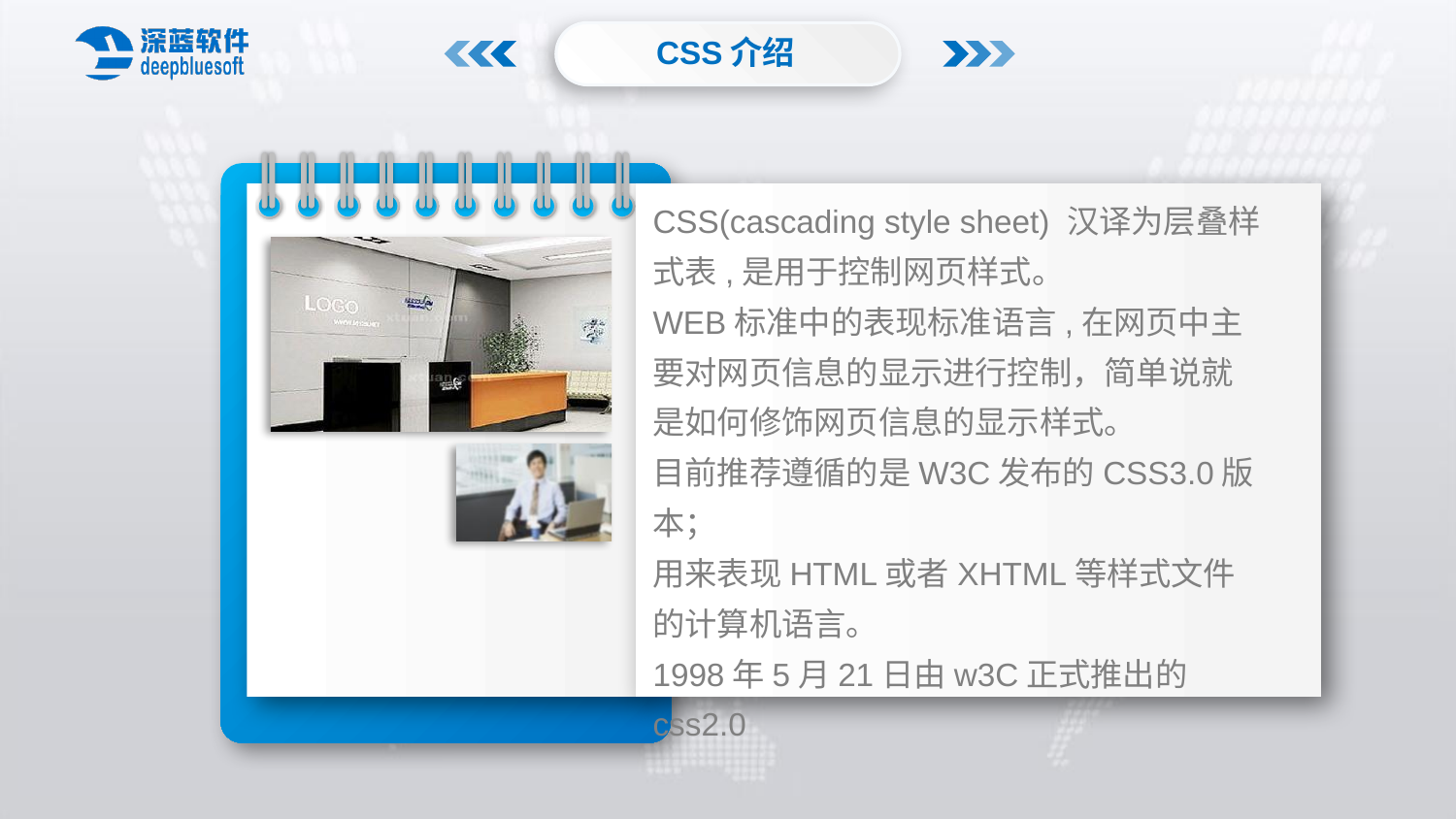

CSS介绍

CSS(cascading style sheet) 汉译为层叠样式表,是用于控制网页样式。
WEB标准中的表现标准语言,在网页中主要对网页信息的显示进行控制，简单说就是如何修饰网页信息的显示样式。
目前推荐遵循的是W3C发布的CSS3.0版本；
用来表现HTML或者XHTML等样式文件的计算机语言。
1998年5月21日由w3C正式推出的css2.0